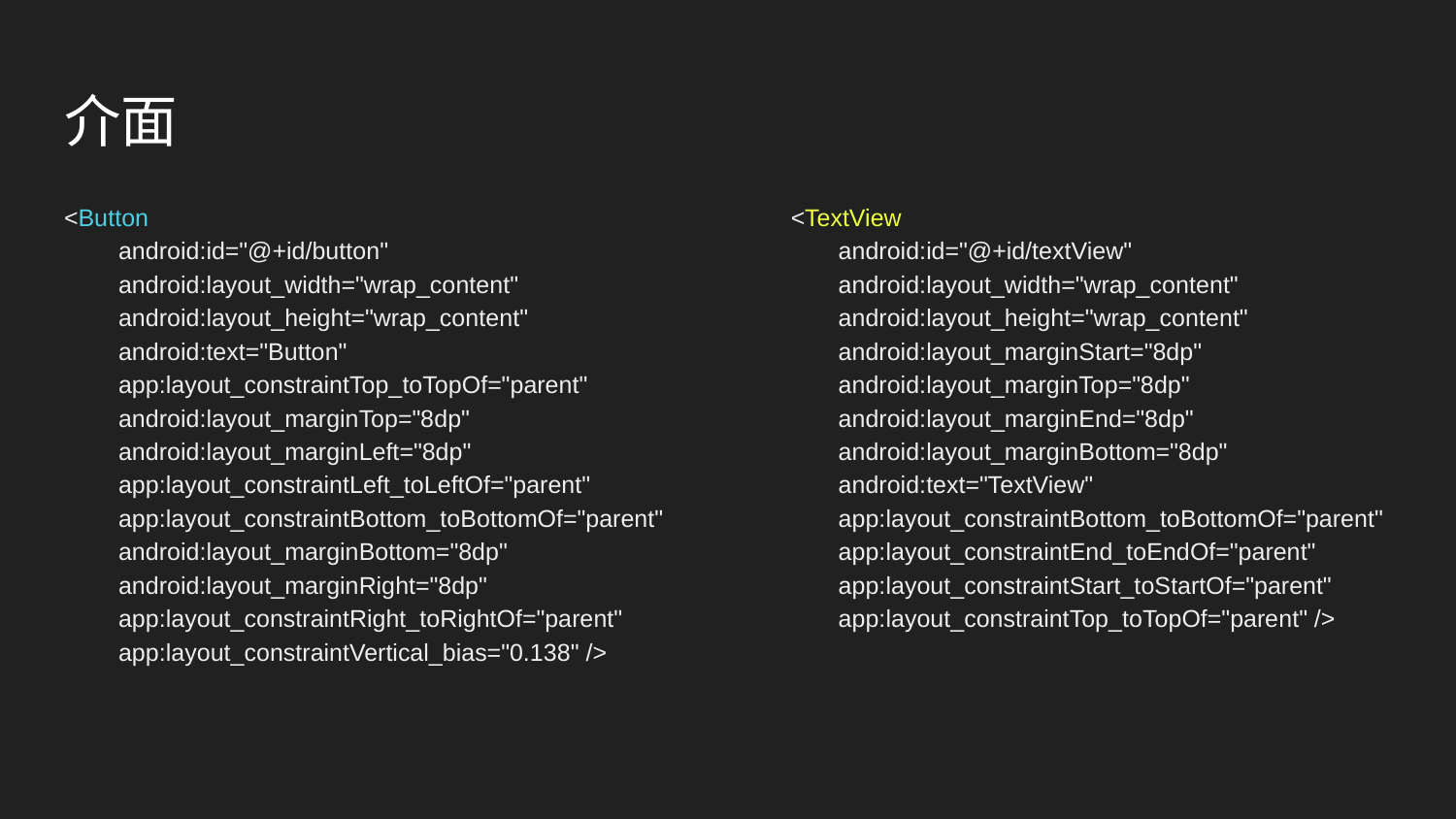

# 介面
<Button
        android:id="@+id/button"
        android:layout_width="wrap_content"
        android:layout_height="wrap_content"
        android:text="Button"
        app:layout_constraintTop_toTopOf="parent"
        android:layout_marginTop="8dp"
        android:layout_marginLeft="8dp"
        app:layout_constraintLeft_toLeftOf="parent"
        app:layout_constraintBottom_toBottomOf="parent"
        android:layout_marginBottom="8dp"
        android:layout_marginRight="8dp"
        app:layout_constraintRight_toRightOf="parent"
        app:layout_constraintVertical_bias="0.138" />
 <TextView
        android:id="@+id/textView"
        android:layout_width="wrap_content"
        android:layout_height="wrap_content"
        android:layout_marginStart="8dp"
        android:layout_marginTop="8dp"
        android:layout_marginEnd="8dp"
        android:layout_marginBottom="8dp"
        android:text="TextView"
        app:layout_constraintBottom_toBottomOf="parent"
        app:layout_constraintEnd_toEndOf="parent"
        app:layout_constraintStart_toStartOf="parent"
        app:layout_constraintTop_toTopOf="parent" />